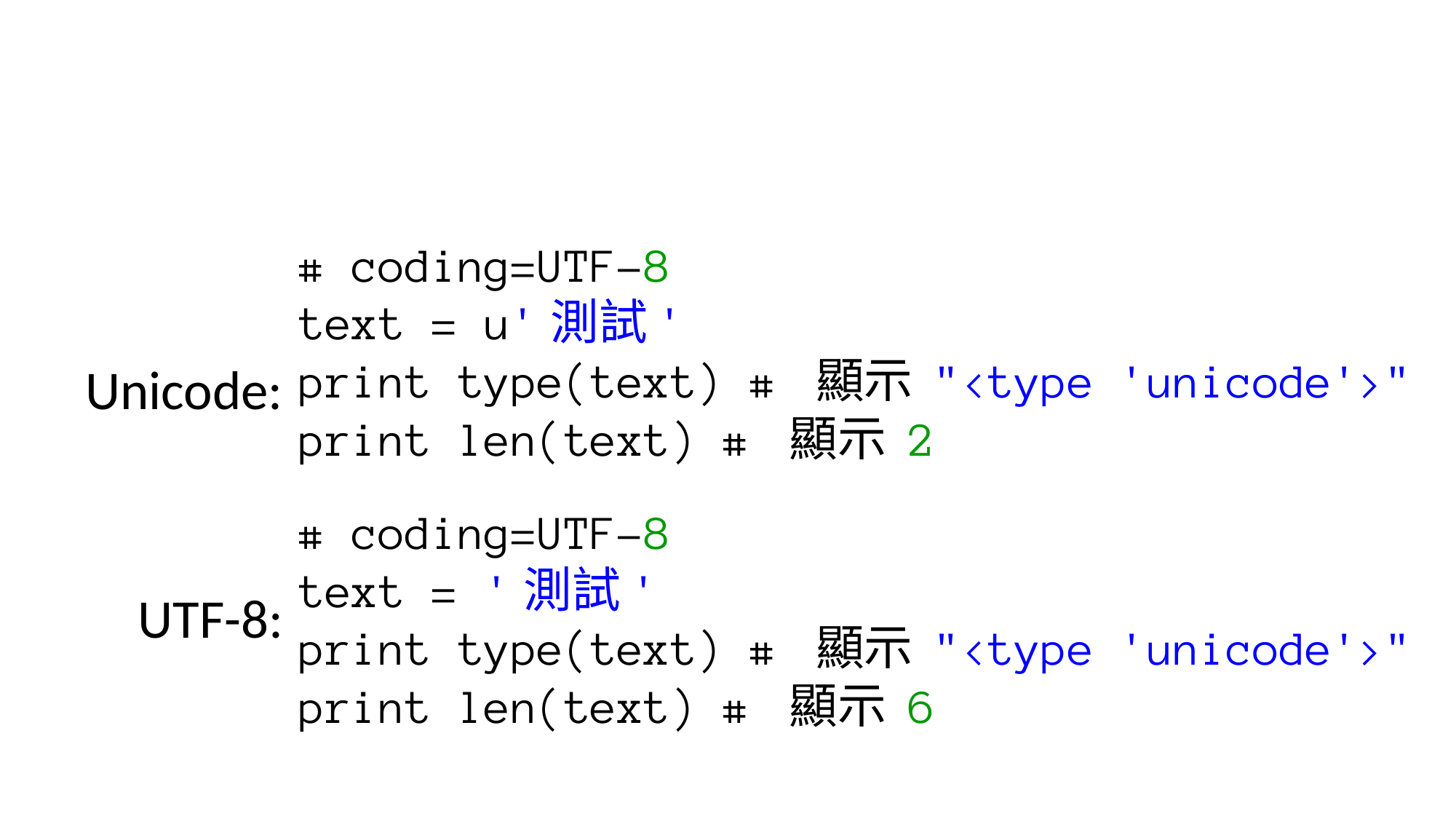

# coding=UTF-8
text = u'測試'
print type(text) # 顯示 "<type 'unicode'>"
print len(text) # 顯示 2
Unicode:
# coding=UTF-8
text = '測試'
print type(text) # 顯示 "<type 'unicode'>"
print len(text) # 顯示 6
UTF-8: